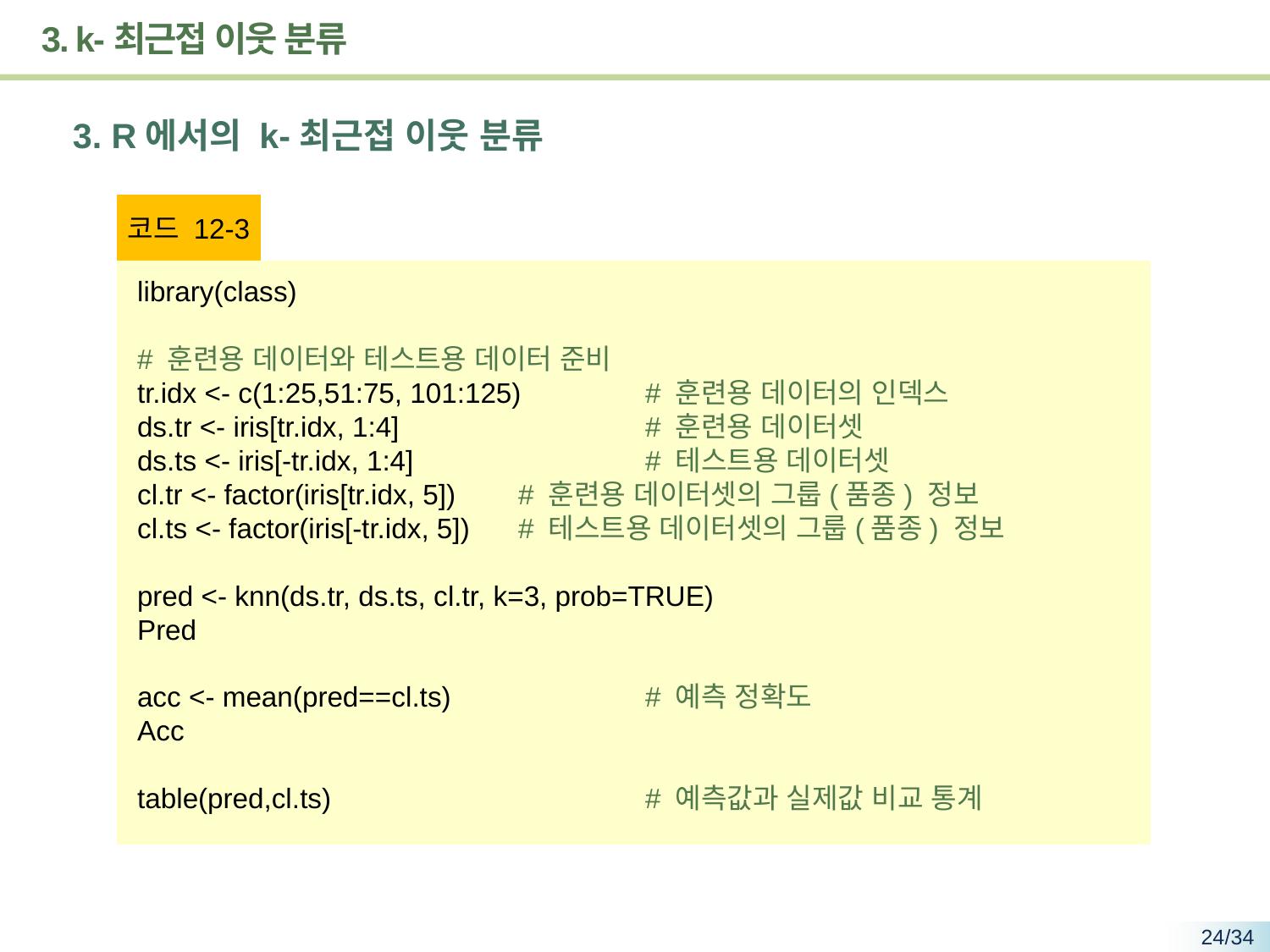

# 3. k-최근접 이웃 분류
3. R에서의 k-최근접 이웃 분류

코드 12-3

library(class)

# 훈련용 데이터와 테스트용 데이터 준비
tr.idx <- c(1:25,51:75, 101:125) 	# 훈련용 데이터의 인덱스
ds.tr <- iris[tr.idx, 1:4] 		# 훈련용 데이터셋
ds.ts <- iris[-tr.idx, 1:4] 		# 테스트용 데이터셋
cl.tr <- factor(iris[tr.idx, 5]) 	# 훈련용 데이터셋의 그룹(품종) 정보
cl.ts <- factor(iris[-tr.idx, 5]) 	# 테스트용 데이터셋의 그룹(품종) 정보

pred <- knn(ds.tr, ds.ts, cl.tr, k=3, prob=TRUE)
Pred

acc <- mean(pred==cl.ts) 		# 예측 정확도
Acc

table(pred,cl.ts) 			# 예측값과 실제값 비교 통계